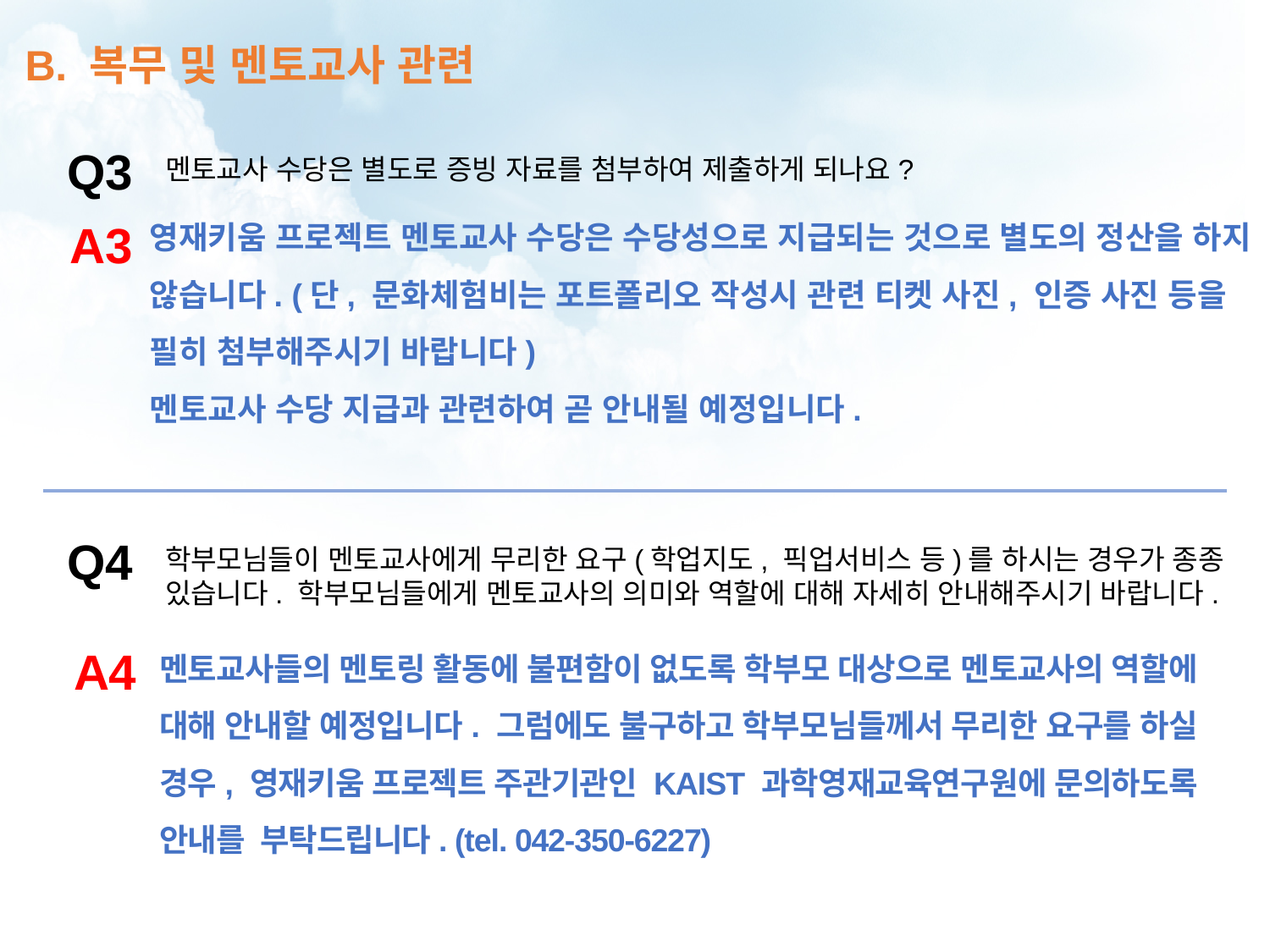

B. 복무 및 멘토교사 관련
Q3
멘토교사 수당은 별도로 증빙 자료를 첨부하여 제출하게 되나요?
영재키움 프로젝트 멘토교사 수당은 수당성으로 지급되는 것으로 별도의 정산을 하지 않습니다. (단, 문화체험비는 포트폴리오 작성시 관련 티켓 사진, 인증 사진 등을 필히 첨부해주시기 바랍니다)
멘토교사 수당 지급과 관련하여 곧 안내될 예정입니다.
A3
Q4
학부모님들이 멘토교사에게 무리한 요구(학업지도, 픽업서비스 등)를 하시는 경우가 종종 있습니다. 학부모님들에게 멘토교사의 의미와 역할에 대해 자세히 안내해주시기 바랍니다.
멘토교사들의 멘토링 활동에 불편함이 없도록 학부모 대상으로 멘토교사의 역할에 대해 안내할 예정입니다. 그럼에도 불구하고 학부모님들께서 무리한 요구를 하실 경우, 영재키움 프로젝트 주관기관인 KAIST 과학영재교육연구원에 문의하도록 안내를  부탁드립니다. (tel. 042-350-6227)
A4